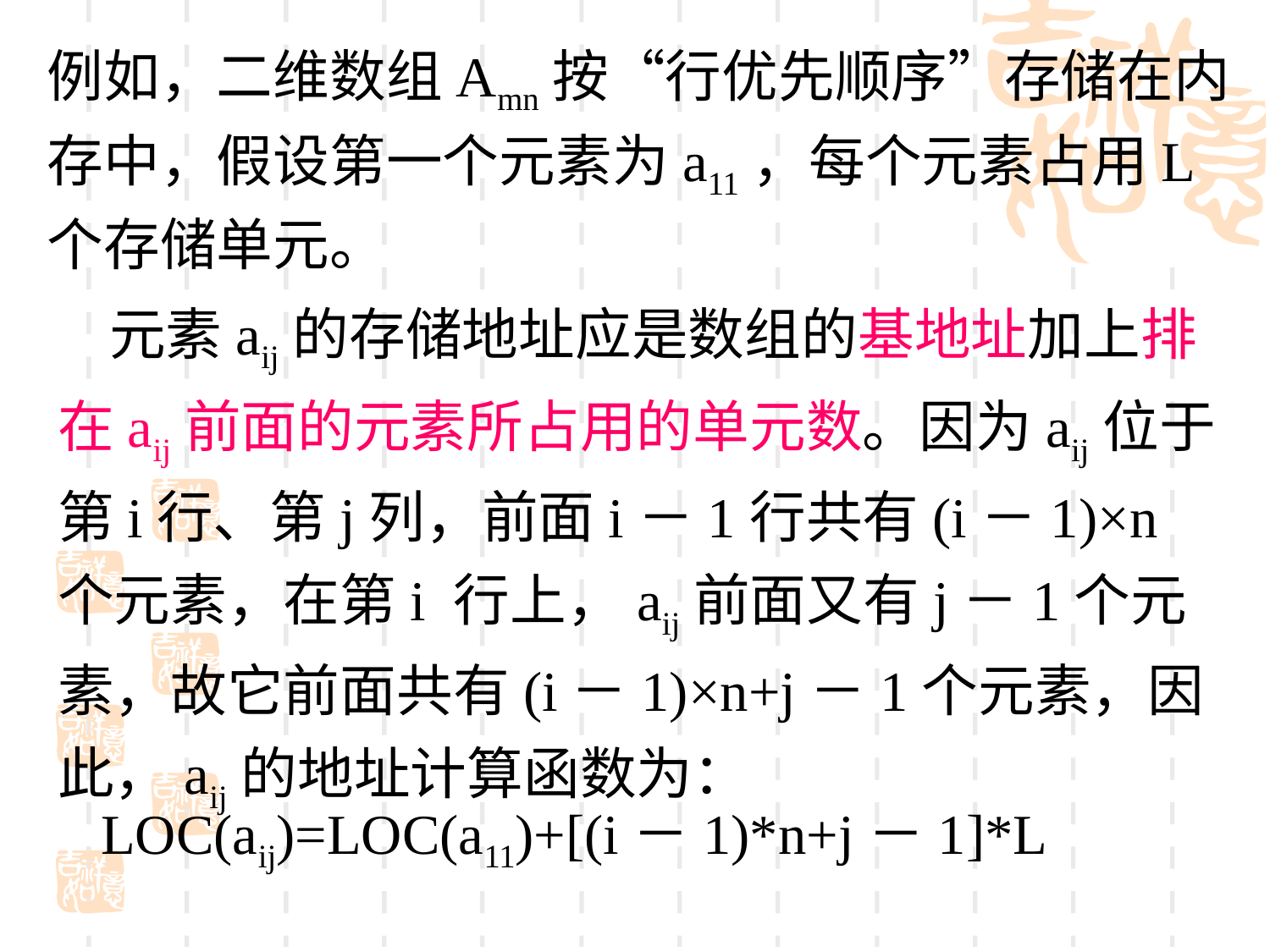

例如，二维数组Amn按“行优先顺序”存储在内存中，假设第一个元素为a11，每个元素占用L个存储单元。
# 元素aij的存储地址应是数组的基地址加上排在aij前面的元素所占用的单元数。因为aij位于第i行、第j列，前面i－1行共有(i－1)×n个元素，在第i 行上，aij前面又有j－1个元素，故它前面共有(i－1)×n+j－1个元素，因此，aij的地址计算函数为：
LOC(aij)=LOC(a11)+[(i－1)*n+j－1]*L